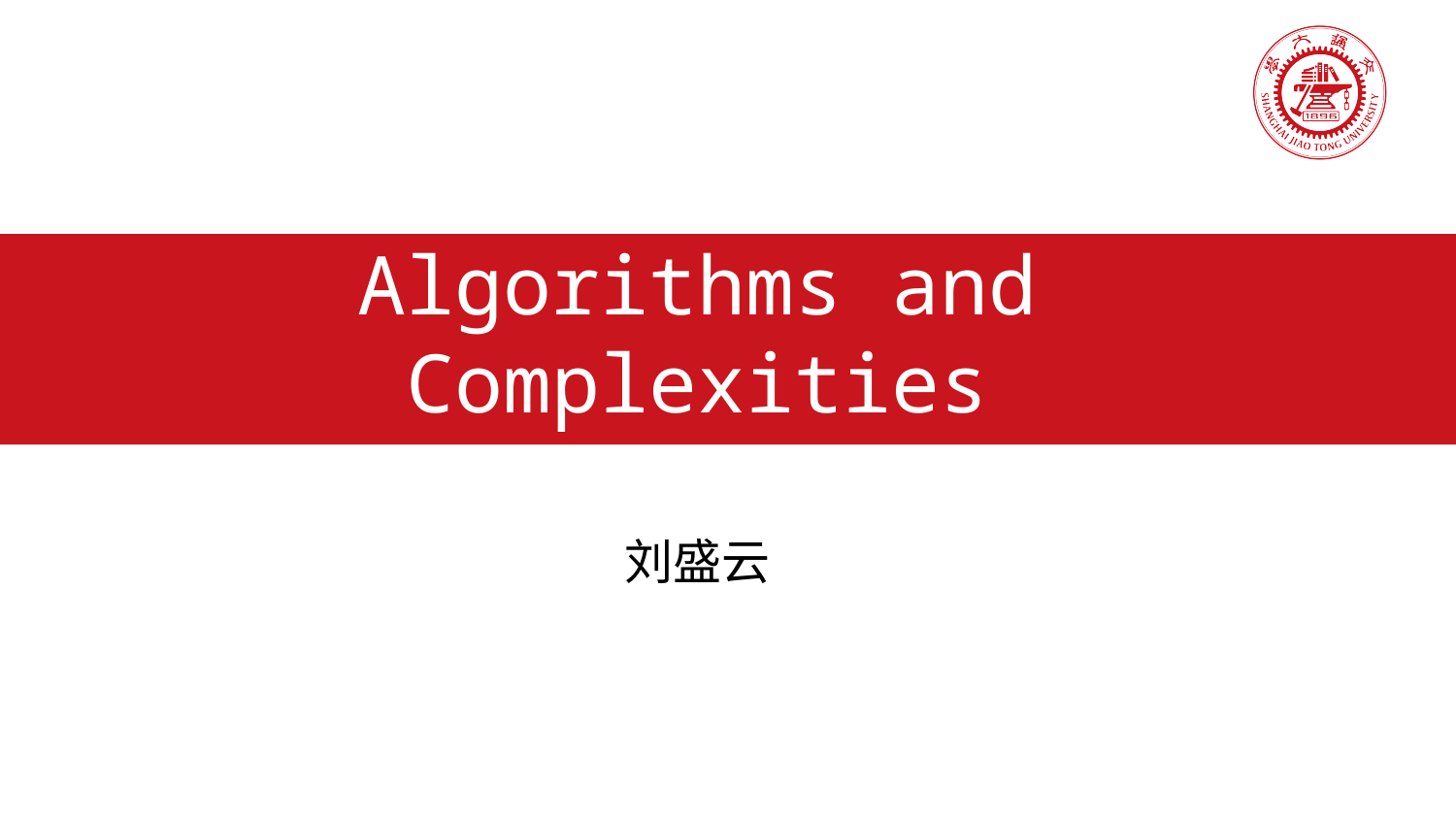

# Algorithms and Complexities DisAlg: abstractions
刘盛云